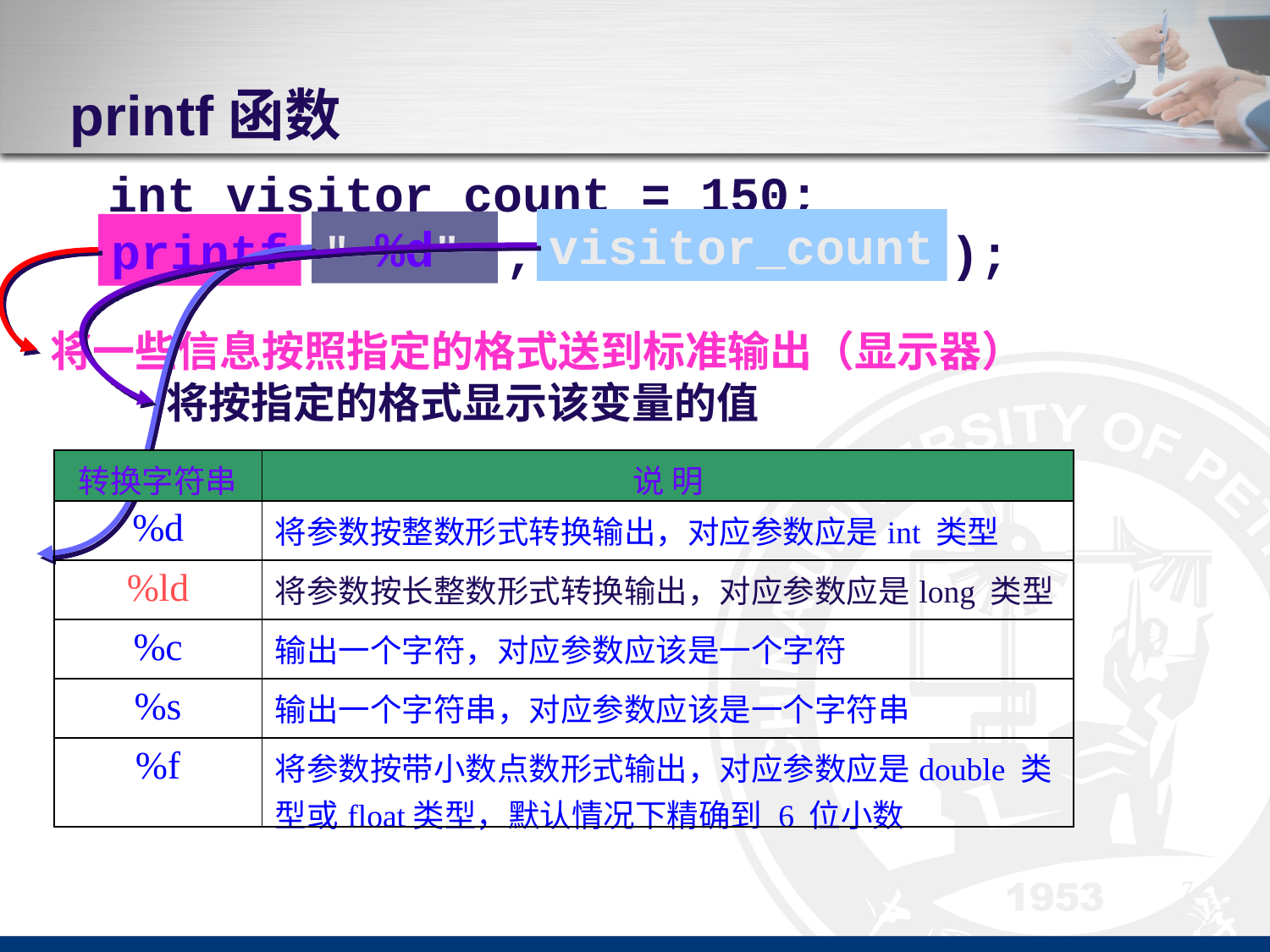

# printf函数
int visitor_count = 150;
printf (" %d" , visitor_count);
visitor_count
" %d"
printf
将一些信息按照指定的格式送到标准输出（显示器）
将按指定的格式显示该变量的值
| 转换字符串 | 说 明 |
| --- | --- |
| %d | 将参数按整数形式转换输出，对应参数应是int 类型 |
| %ld | 将参数按长整数形式转换输出，对应参数应是long 类型 |
| %c | 输出一个字符，对应参数应该是一个字符 |
| %s | 输出一个字符串，对应参数应该是一个字符串 |
| %f | 将参数按带小数点数形式输出，对应参数应是double 类型或float类型，默认情况下精确到 6 位小数 |
7